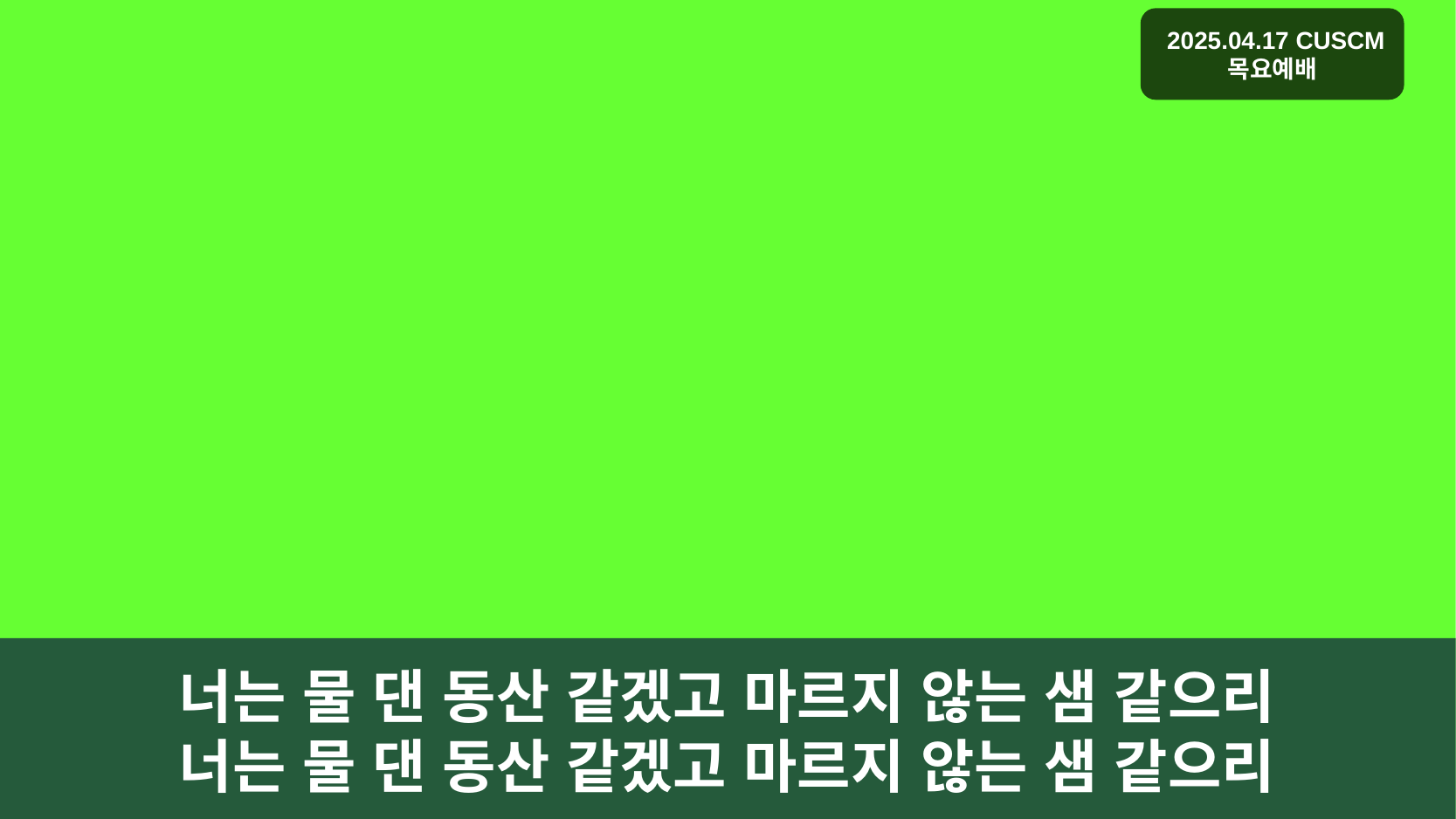

너는 물 댄 동산 같겠고 마르지 않는 샘 같으리
너는 물 댄 동산 같겠고 마르지 않는 샘 같으리